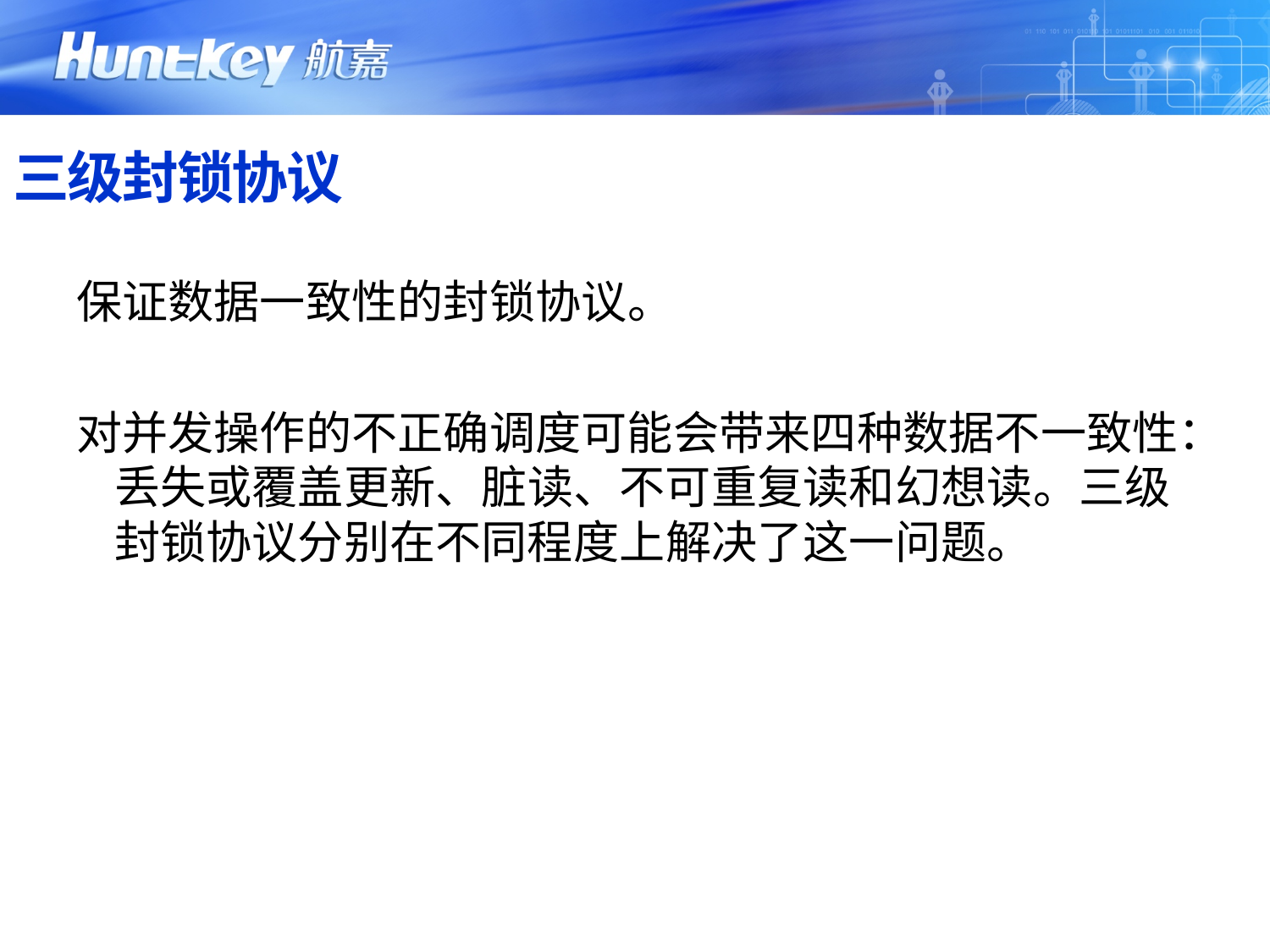

# 三级封锁协议
保证数据一致性的封锁协议。

对并发操作的不正确调度可能会带来四种数据不一致性：丢失或覆盖更新、脏读、不可重复读和幻想读。三级封锁协议分别在不同程度上解决了这一问题。